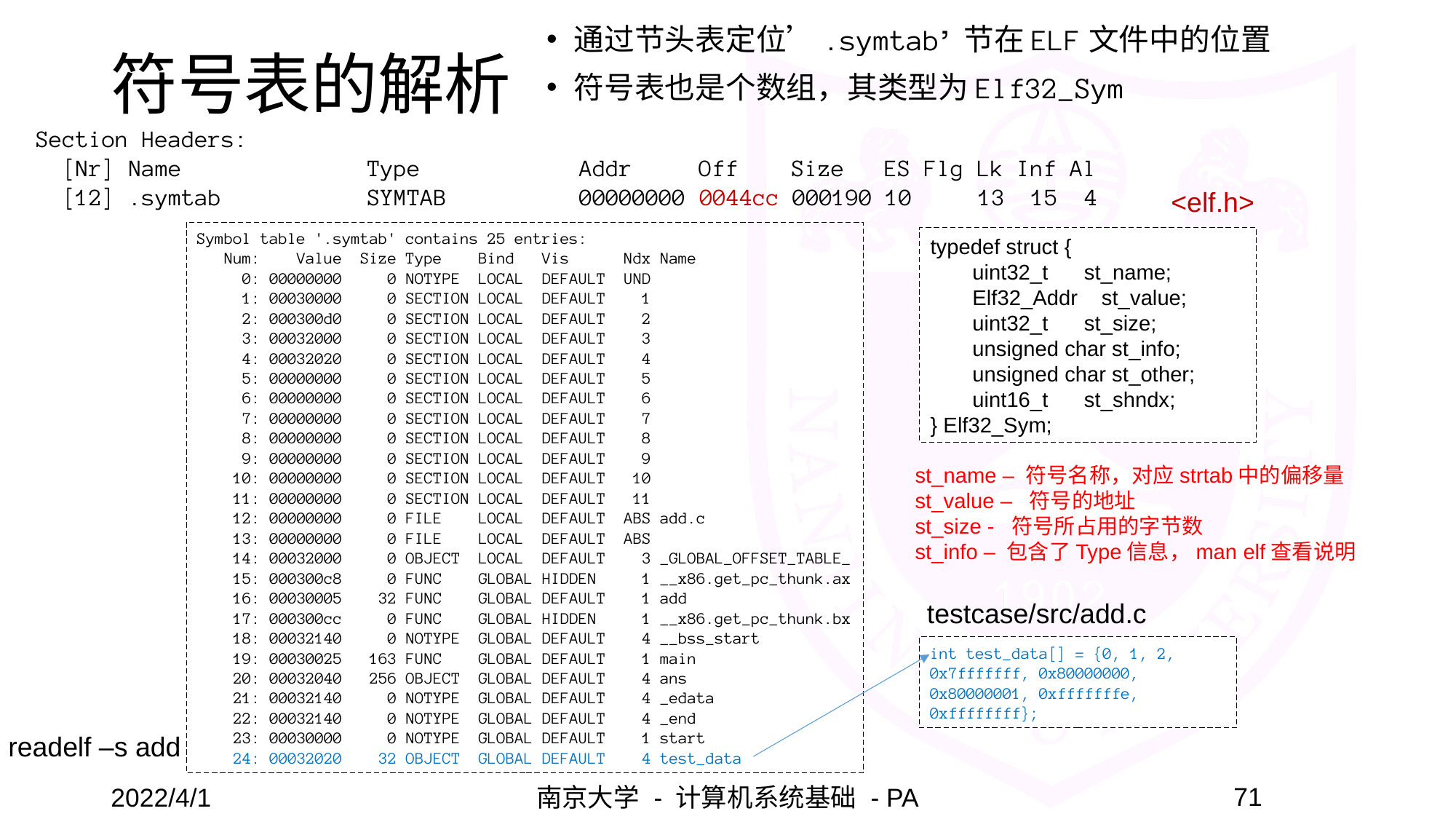

通过节头表定位’.symtab’节在ELF文件中的位置
符号表也是个数组，其类型为Elf32_Sym
# 符号表的解析
Section Headers:
  [Nr] Name              Type            Addr     Off    Size   ES Flg Lk Inf Al
  [12] .symtab           SYMTAB          00000000 0044cc 000190 10     13  15  4
<elf.h>
Symbol table '.symtab' contains 25 entries:
   Num:    Value  Size Type    Bind   Vis      Ndx Name
     0: 00000000     0 NOTYPE  LOCAL  DEFAULT  UND
     1: 00030000     0 SECTION LOCAL  DEFAULT    1
     2: 000300d0     0 SECTION LOCAL  DEFAULT    2
     3: 00032000     0 SECTION LOCAL  DEFAULT    3
     4: 00032020     0 SECTION LOCAL  DEFAULT    4
     5: 00000000     0 SECTION LOCAL  DEFAULT    5
     6: 00000000     0 SECTION LOCAL  DEFAULT    6
     7: 00000000     0 SECTION LOCAL  DEFAULT    7
     8: 00000000     0 SECTION LOCAL  DEFAULT    8
     9: 00000000     0 SECTION LOCAL  DEFAULT    9
    10: 00000000     0 SECTION LOCAL  DEFAULT   10
    11: 00000000     0 SECTION LOCAL  DEFAULT   11
    12: 00000000     0 FILE    LOCAL  DEFAULT  ABS add.c
    13: 00000000     0 FILE    LOCAL  DEFAULT  ABS
    14: 00032000     0 OBJECT  LOCAL  DEFAULT    3 _GLOBAL_OFFSET_TABLE_
    15: 000300c8     0 FUNC    GLOBAL HIDDEN     1 __x86.get_pc_thunk.ax
    16: 00030005    32 FUNC    GLOBAL DEFAULT    1 add
    17: 000300cc     0 FUNC    GLOBAL HIDDEN     1 __x86.get_pc_thunk.bx
    18: 00032140     0 NOTYPE  GLOBAL DEFAULT    4 __bss_start
    19: 00030025   163 FUNC    GLOBAL DEFAULT    1 main
    20: 00032040   256 OBJECT  GLOBAL DEFAULT    4 ans
    21: 00032140     0 NOTYPE  GLOBAL DEFAULT    4 _edata
    22: 00032140     0 NOTYPE  GLOBAL DEFAULT    4 _end
    23: 00030000     0 NOTYPE  GLOBAL DEFAULT    1 start
    24: 00032020    32 OBJECT  GLOBAL DEFAULT    4 test_data
typedef struct {
       uint32_t      st_name;
       Elf32_Addr    st_value;
       uint32_t      st_size;
       unsigned char st_info;
       unsigned char st_other;
       uint16_t      st_shndx;
} Elf32_Sym;
st_name – 符号名称，对应strtab中的偏移量
st_value –  符号的地址
st_size -  符号所占用的字节数
st_info – 包含了Type信息，man elf查看说明
testcase/src/add.c
int test_data[] = {0, 1, 2, 0x7fffffff, 0x80000000, 0x80000001, 0xfffffffe, 0xffffffff};
readelf –s add
71
2022/4/1
南京大学 - 计算机系统基础 - PA